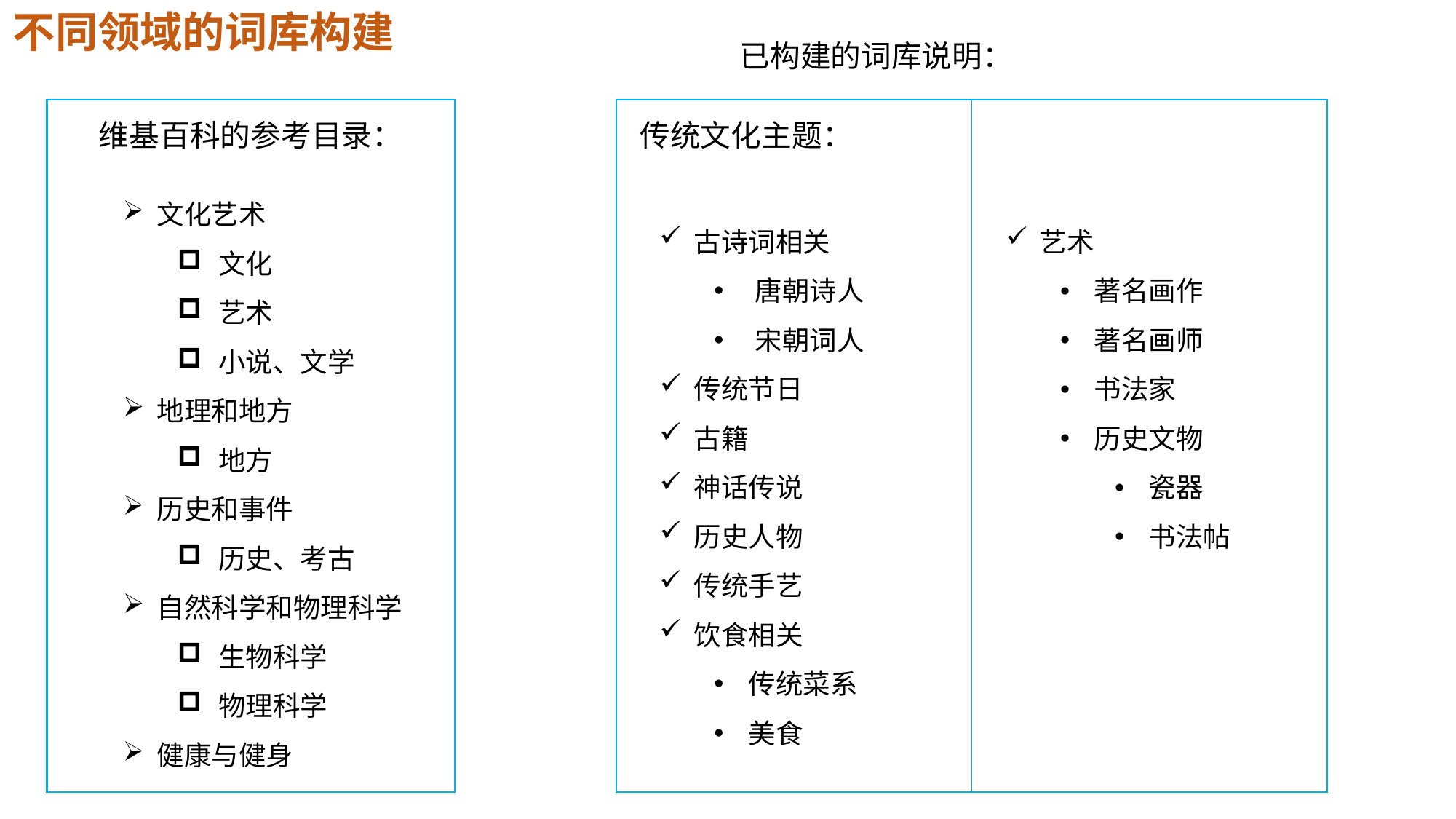

不同领域的词库构建
已构建的词库说明：

维基百科的参考目录：
传统文化主题：
文化艺术
文化
艺术
小说、文学
地理和地方
地方
历史和事件
历史、考古
自然科学和物理科学
生物科学
物理科学
健康与健身
古诗词相关
唐朝诗人
宋朝词人
传统节日
古籍
神话传说
历史人物
传统手艺
饮食相关
传统菜系
美食
艺术
著名画作
著名画师
书法家
历史文物
瓷器
书法帖